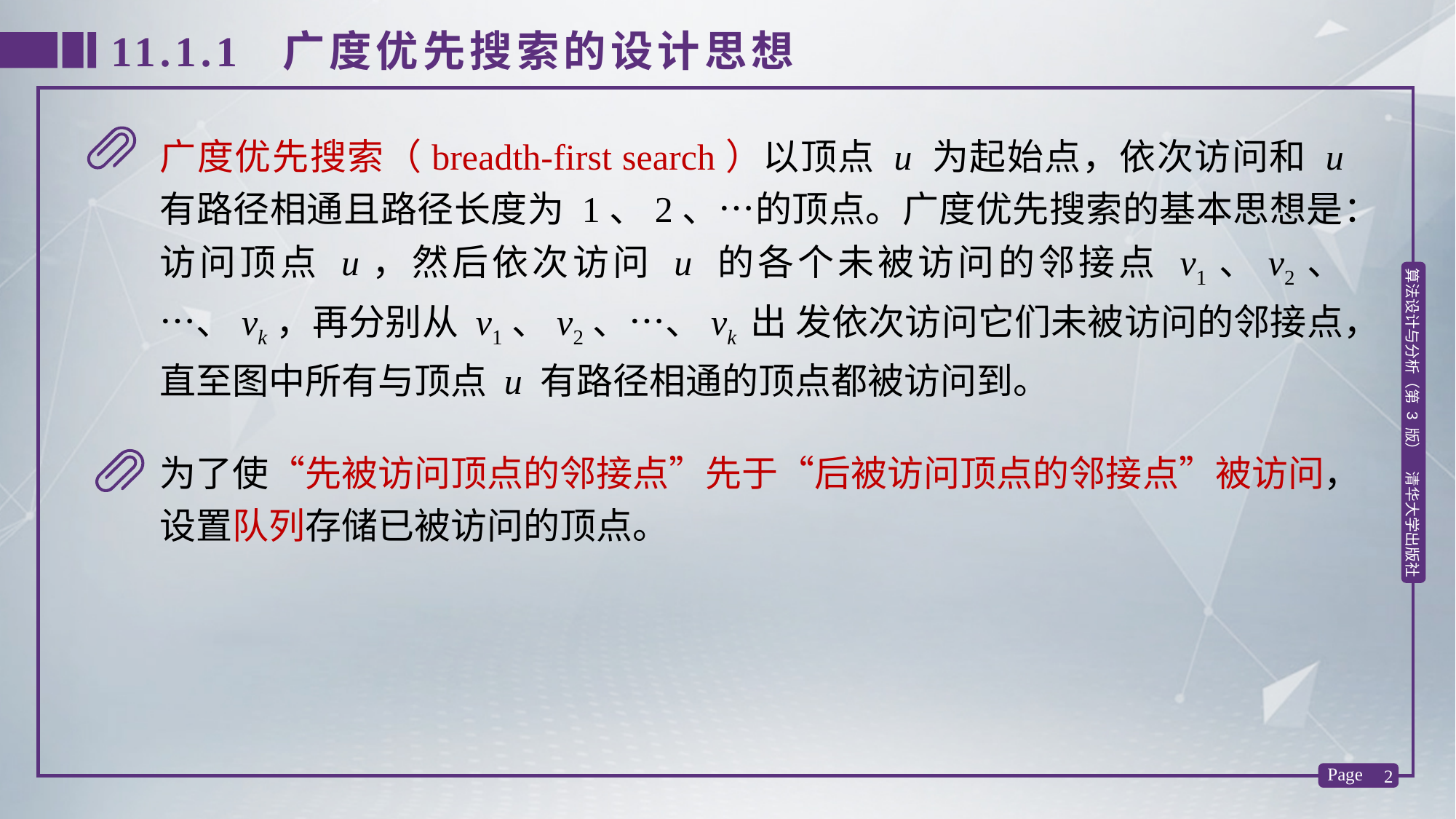

11.1.1  广度优先搜索的设计思想
广度优先搜索（breadth-first search）以顶点 u 为起始点，依次访问和 u 有路径相通且路径长度为 1、2、…的顶点。广度优先搜索的基本思想是：访问顶点 u，然后依次访问 u 的各个未被访问的邻接点 v1、v2、…、vk，再分别从 v1、v2、…、vk 出 发依次访问它们未被访问的邻接点，直至图中所有与顶点 u 有路径相通的顶点都被访问到。

为了使“先被访问顶点的邻接点”先于“后被访问顶点的邻接点”被访问，设置队列存储已被访问的顶点。